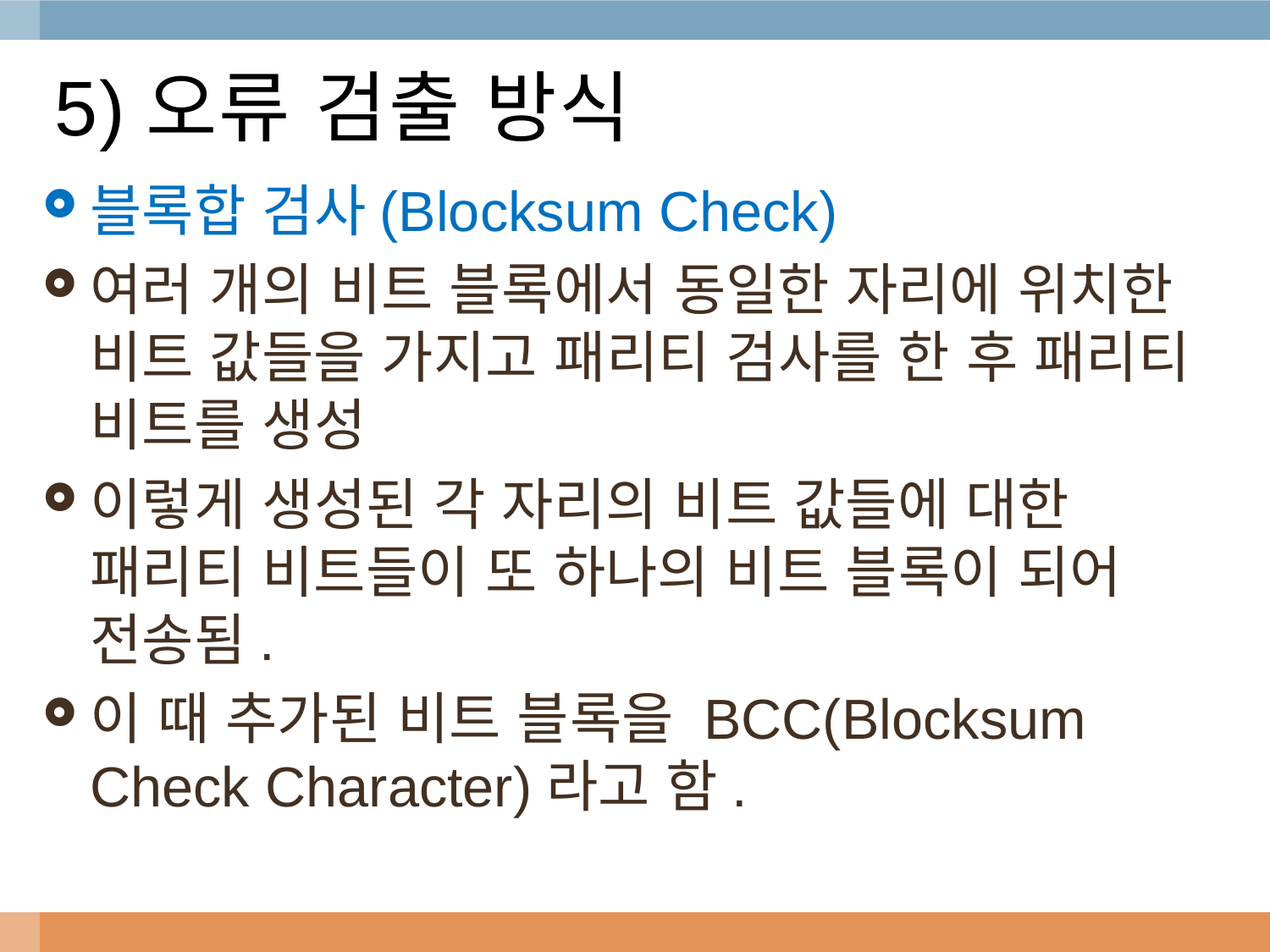

# 5)오류 검출 방식
블록합 검사(Blocksum Check)
여러 개의 비트 블록에서 동일한 자리에 위치한 비트 값들을 가지고 패리티 검사를 한 후 패리티 비트를 생성
이렇게 생성된 각 자리의 비트 값들에 대한 패리티 비트들이 또 하나의 비트 블록이 되어 전송됨.
이 때 추가된 비트 블록을 BCC(Blocksum Check Character)라고 함.